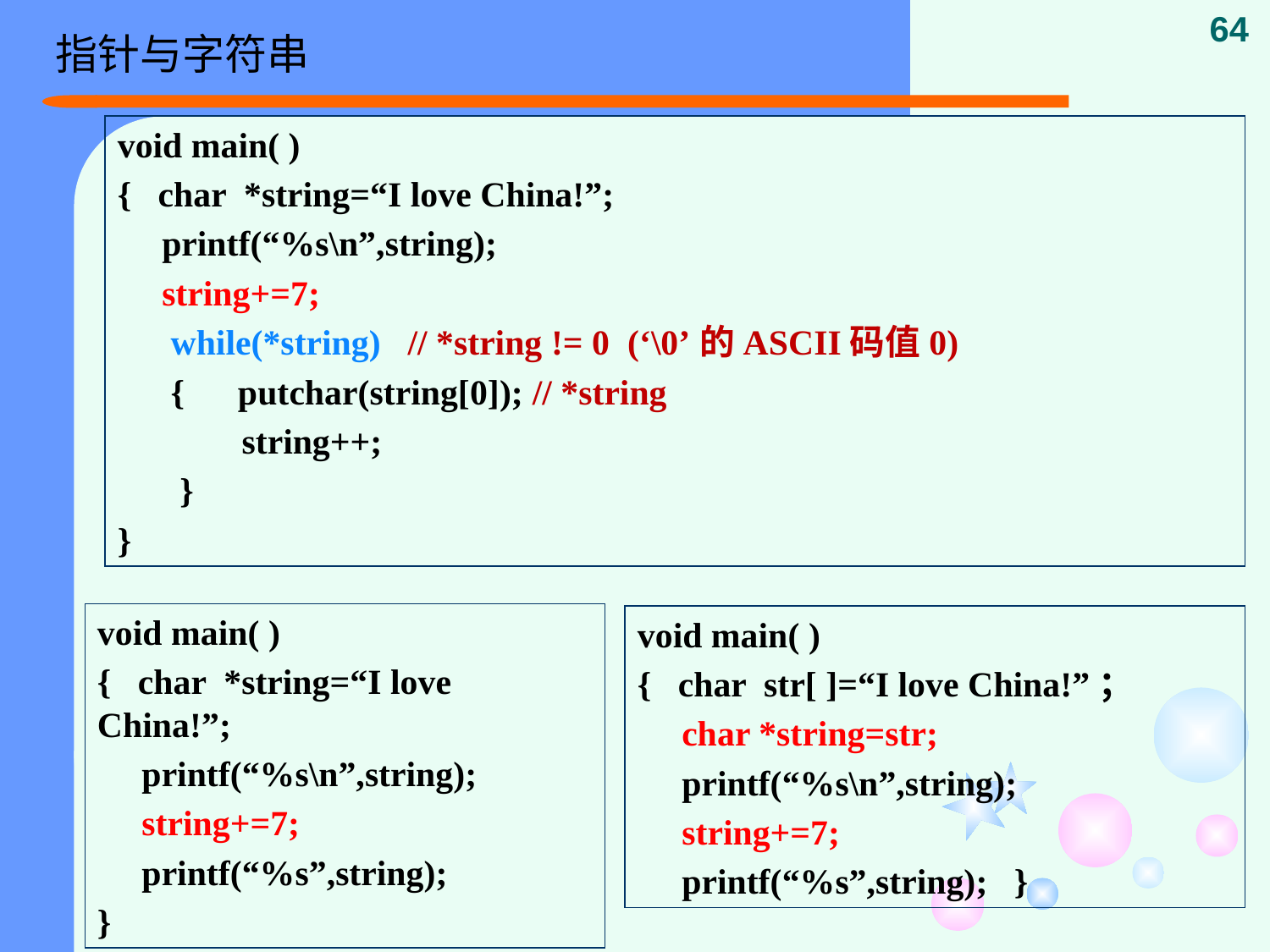

指针与字符串
64
void main( )
{   char  *string=“I love China!”;
     printf(“%s\n”,string);
     string+=7;
      while(*string)   // *string != 0  (‘\0’的ASCII码值0)
      {      putchar(string[0]); // *string
              string++;
       }
}
void main( )
{   char  *string=“I love China!”;
     printf(“%s\n”,string);
     string+=7;
     printf(“%s”,string);
}
void main( )
{   char  str[ ]=“I love China!”；
     char *string=str;
     printf(“%s\n”,string);
     string+=7;
     printf(“%s”,string);   }